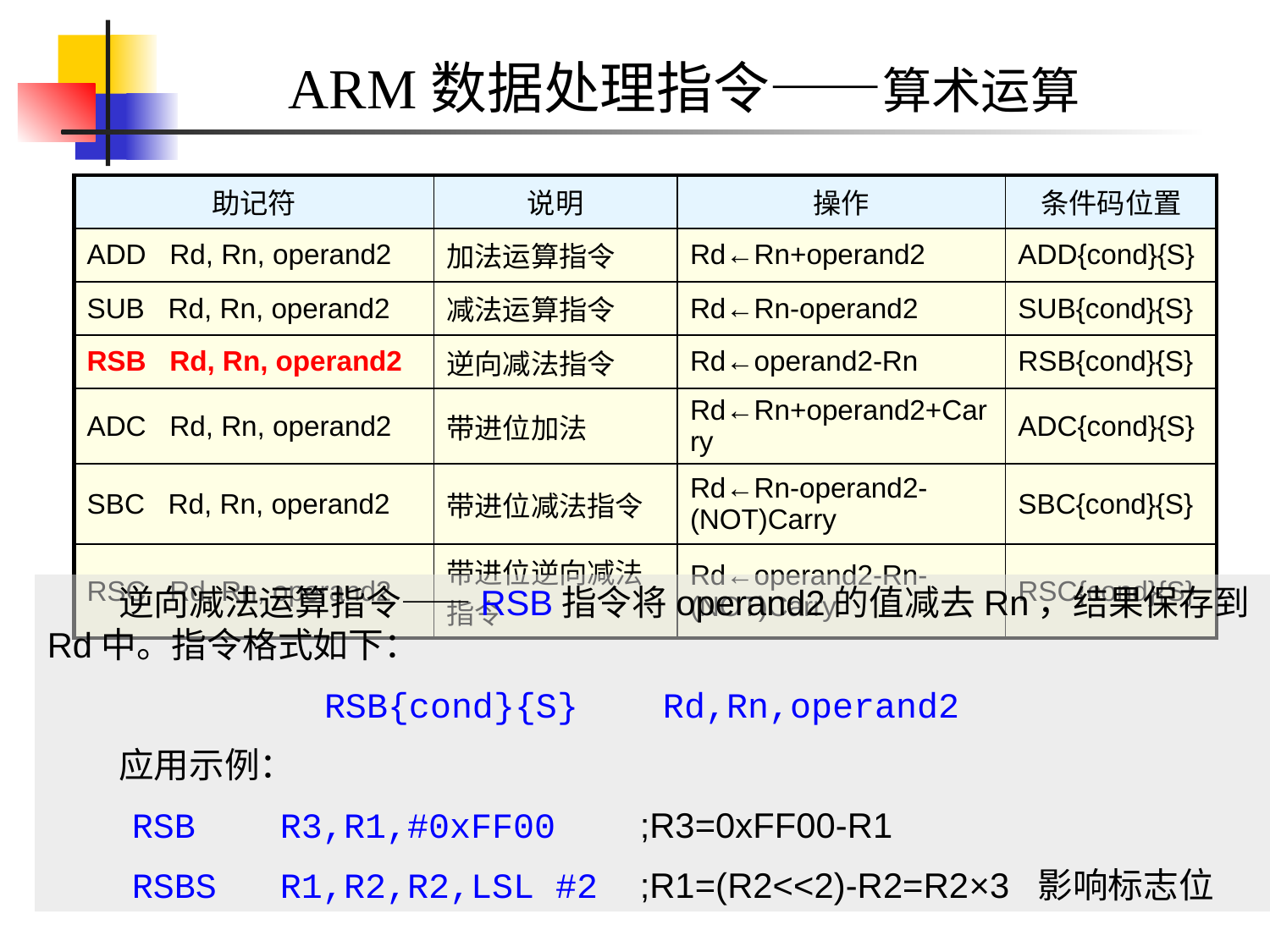

ARM数据处理指令——算术运算
| 助记符 | 说明 | 操作 | 条件码位置 |
| --- | --- | --- | --- |
| ADD Rd, Rn, operand2 | 加法运算指令 | Rd←Rn+operand2 | ADD{cond}{S} |
| SUB Rd, Rn, operand2 | 减法运算指令 | Rd←Rn-operand2 | SUB{cond}{S} |
| RSB Rd, Rn, operand2 | 逆向减法指令 | Rd←operand2-Rn | RSB{cond}{S} |
| ADC Rd, Rn, operand2 | 带进位加法 | Rd←Rn+operand2+Carry | ADC{cond}{S} |
| SBC Rd, Rn, operand2 | 带进位减法指令 | Rd←Rn-operand2-(NOT)Carry | SBC{cond}{S} |
| RSC Rd, Rn, operand2 | 带进位逆向减法指令 | Rd←operand2-Rn-(NOT)Carry | RSC{cond}{S} |
        逆向减法运算指令——RSB指令将operand2的值减去Rn，结果保存到Rd中。指令格式如下：
RSB{cond}{S}    Rd,Rn,operand2
        应用示例：
    RSB    R3,R1,#0xFF00    ;R3=0xFF00-R1
    RSBS   R1,R2,R2,LSL #2  ;R1=(R2<<2)-R2=R2×3  影响标志位